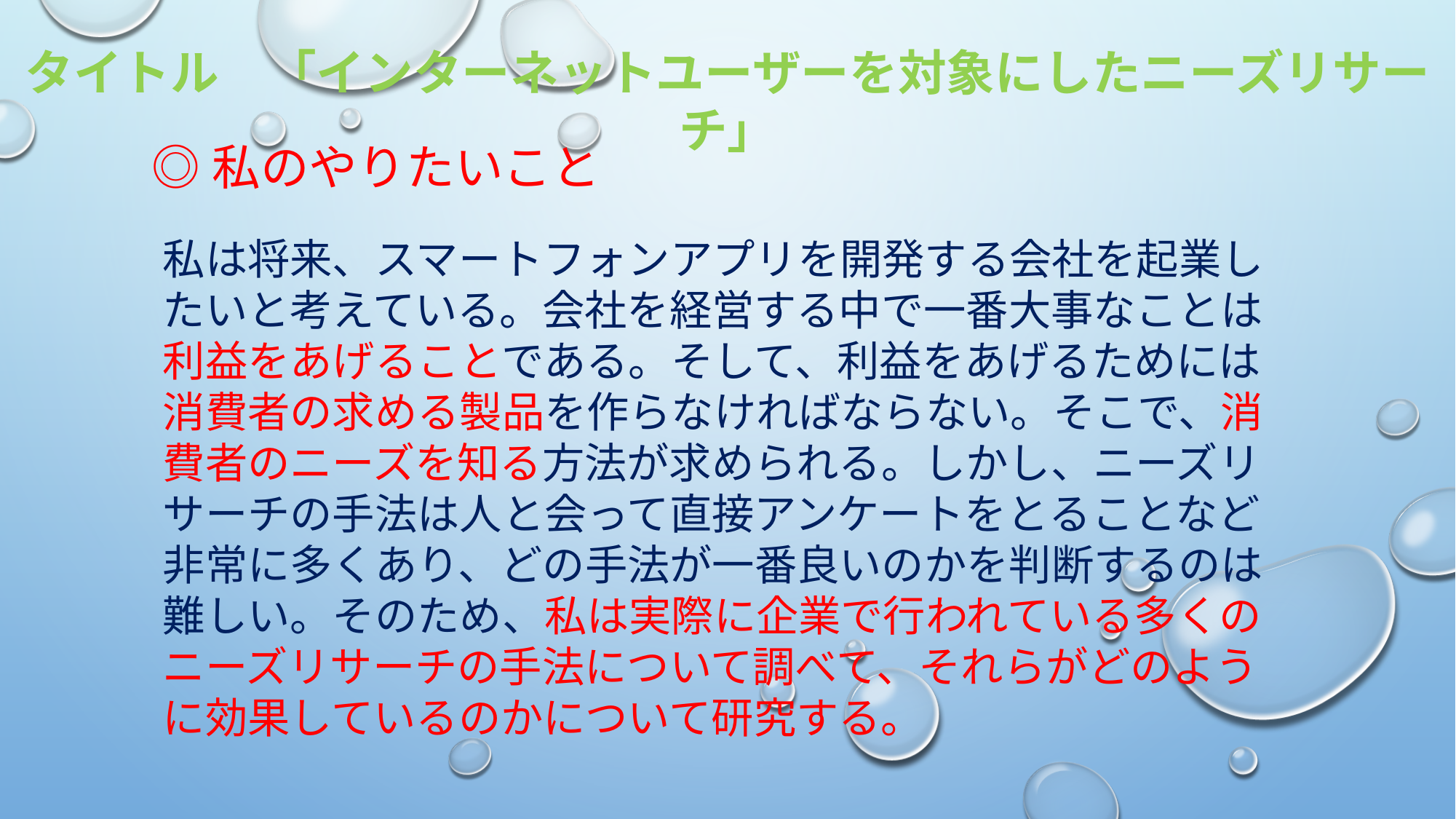

タイトル　「インターネットユーザーを対象にしたニーズリサーチ」
◎私のやりたいこと
私は将来、スマートフォンアプリを開発する会社を起業したいと考えている。会社を経営する中で一番大事なことは利益をあげることである。そして、利益をあげるためには消費者の求める製品を作らなければならない。そこで、消費者のニーズを知る方法が求められる。しかし、ニーズリサーチの手法は人と会って直接アンケートをとることなど非常に多くあり、どの手法が一番良いのかを判断するのは難しい。そのため、私は実際に企業で行われている多くのニーズリサーチの手法について調べて、それらがどのように効果しているのかについて研究する。